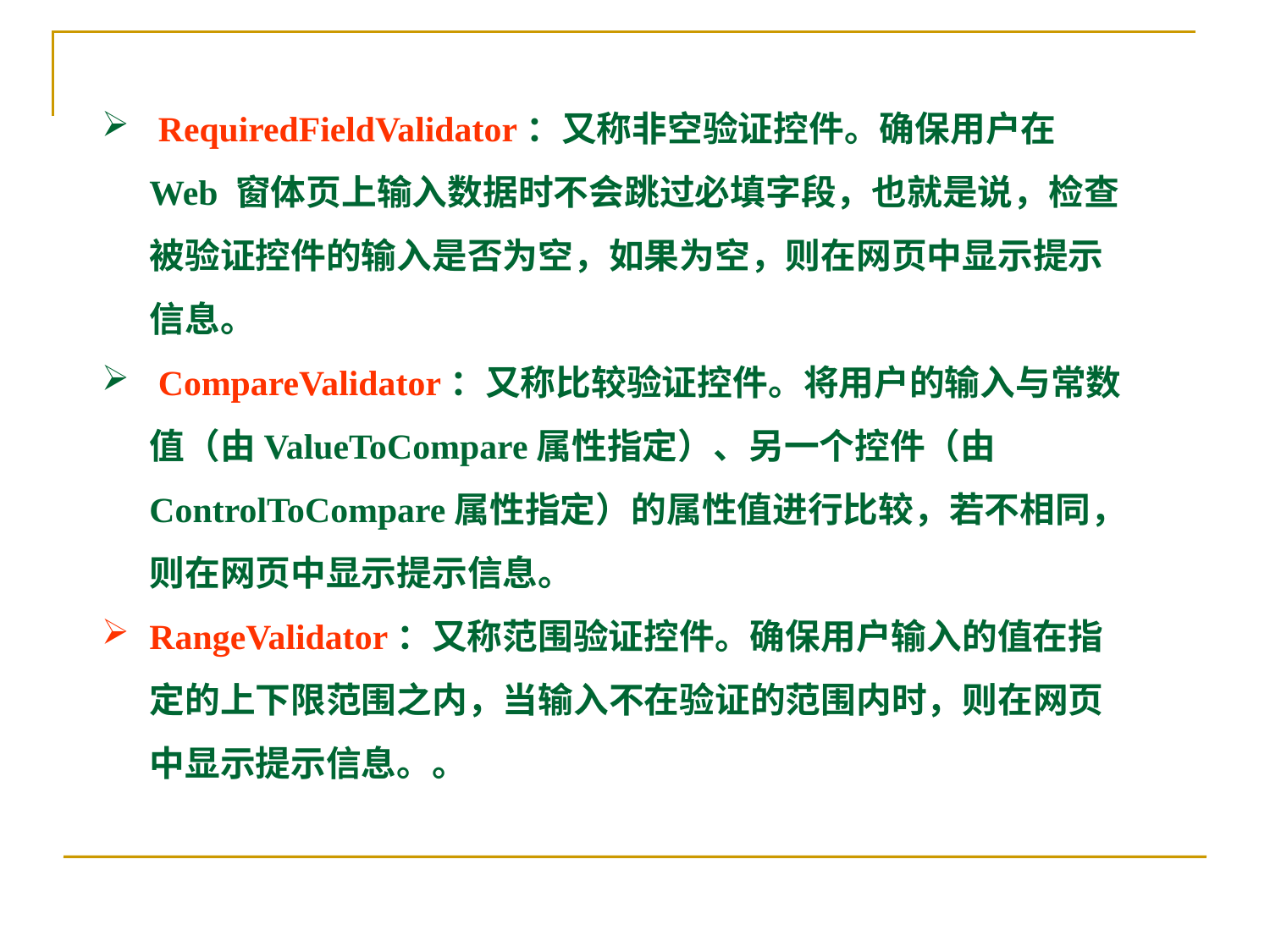

RequiredFieldValidator：又称非空验证控件。确保用户在 Web 窗体页上输入数据时不会跳过必填字段，也就是说，检查被验证控件的输入是否为空，如果为空，则在网页中显示提示信息。
 CompareValidator：又称比较验证控件。将用户的输入与常数值（由ValueToCompare属性指定）、另一个控件（由ControlToCompare属性指定）的属性值进行比较，若不相同，则在网页中显示提示信息。
RangeValidator：又称范围验证控件。确保用户输入的值在指定的上下限范围之内，当输入不在验证的范围内时，则在网页中显示提示信息。。